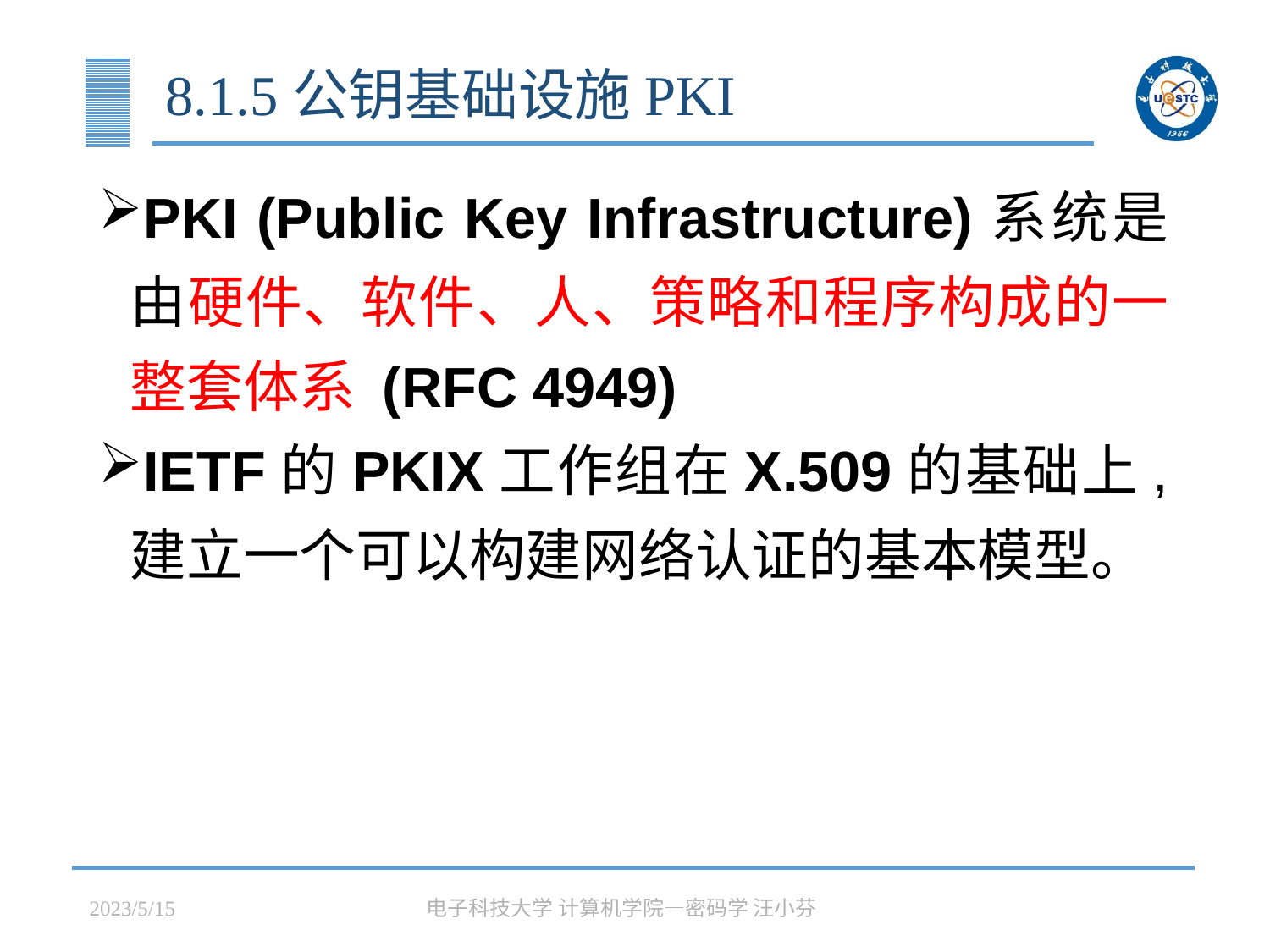

# 8.1.5公钥基础设施PKI
PKI (Public Key Infrastructure)系统是由硬件、软件、人、策略和程序构成的一整套体系 (RFC 4949)
IETF的PKIX工作组在X.509的基础上, 建立一个可以构建网络认证的基本模型。
2023/5/15
电子科技大学 计算机学院—密码学 汪小芬